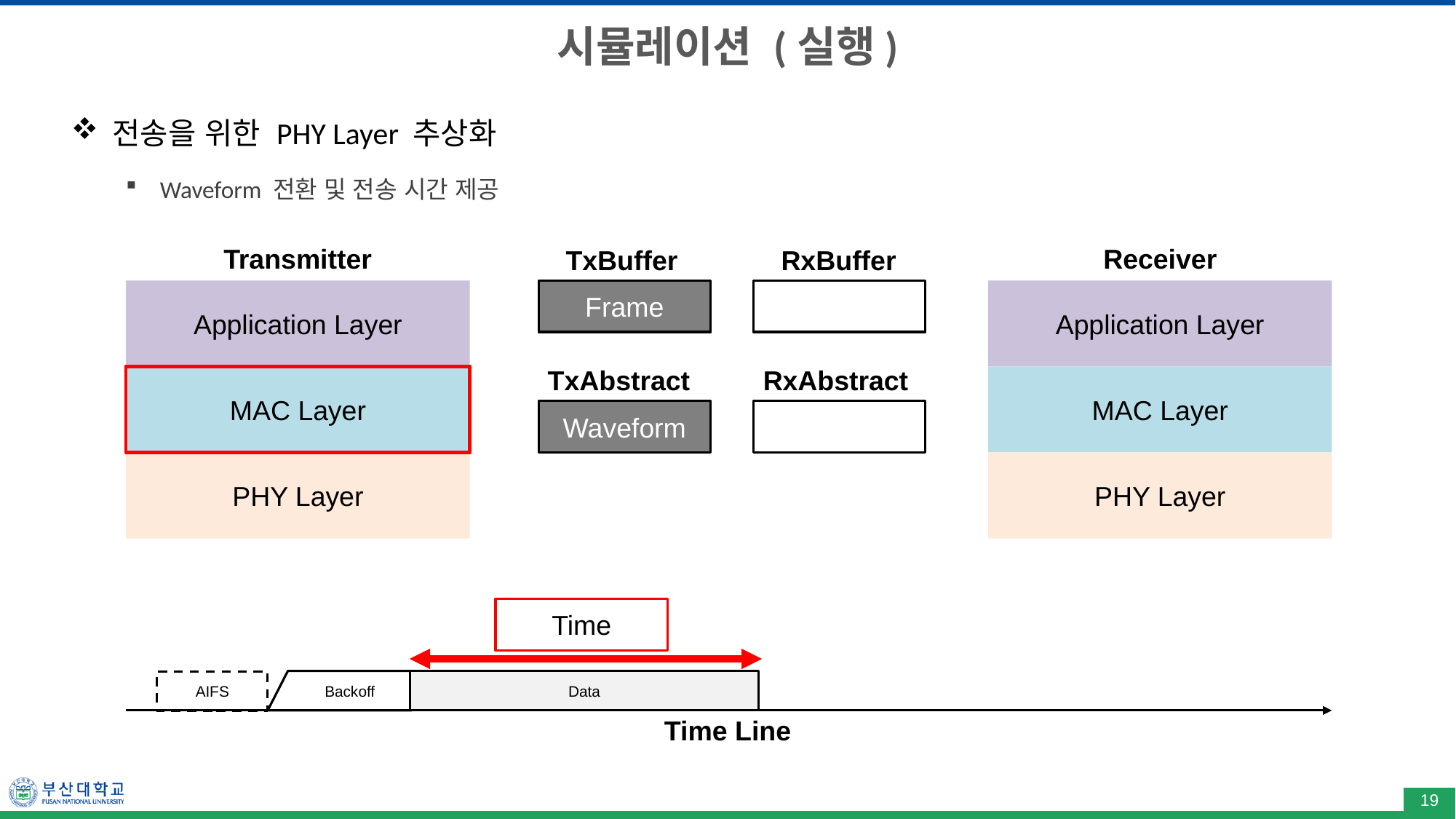

# 시뮬레이션 (실행)
전송을 위한 PHY Layer 추상화
Waveform 전환 및 전송 시간 제공
Transmitter
Receiver
TxBuffer
RxBuffer
Application Layer
Frame

Application Layer
TxAbstract
RxAbstract
MAC Layer

MAC Layer
Waveform

PHY Layer
PHY Layer
Time

Backoff
Data
AIFS
Time Line
19